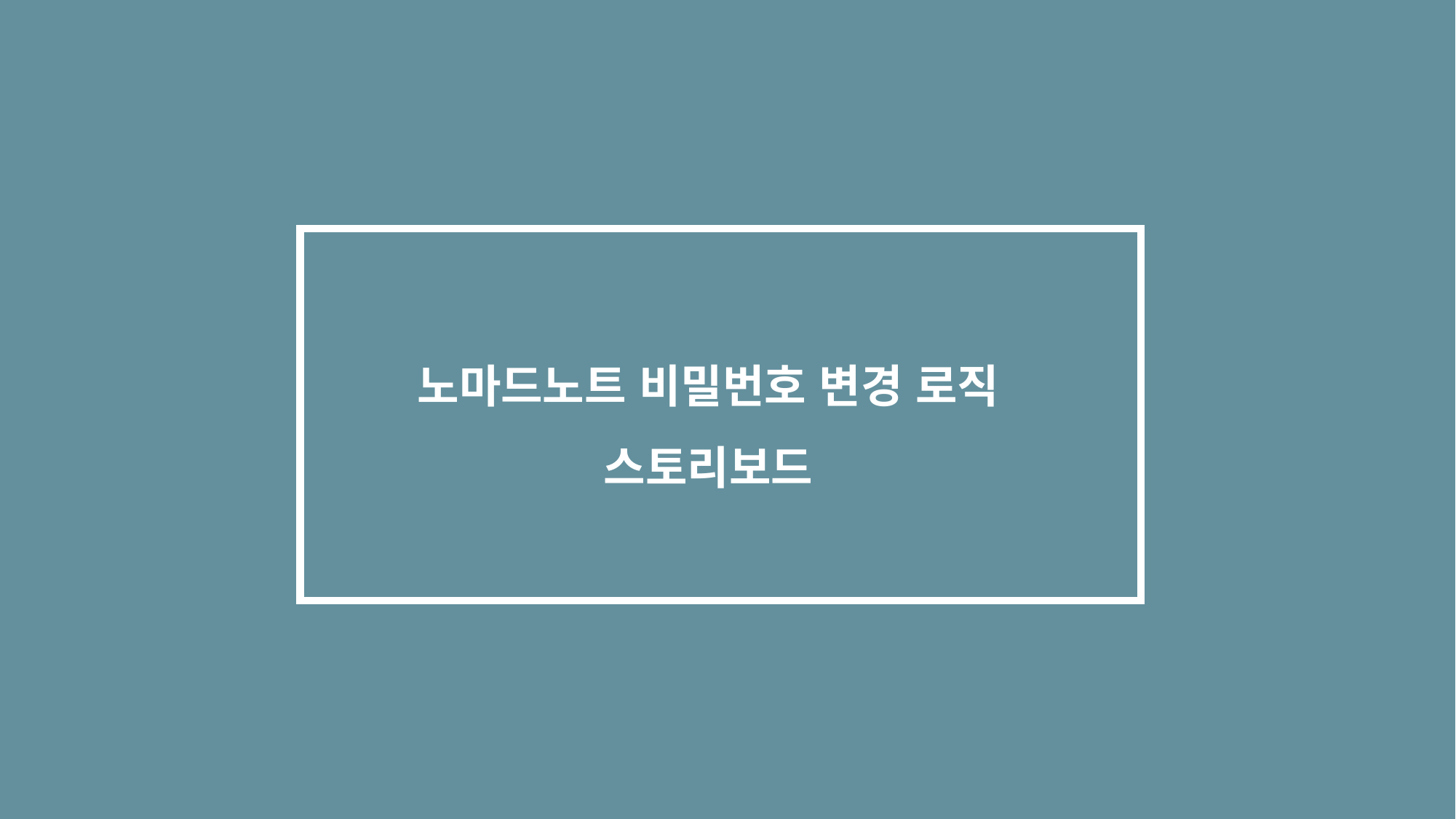

3.추가된 화면

노마드노트 비밀번호 변경 로직
스토리보드